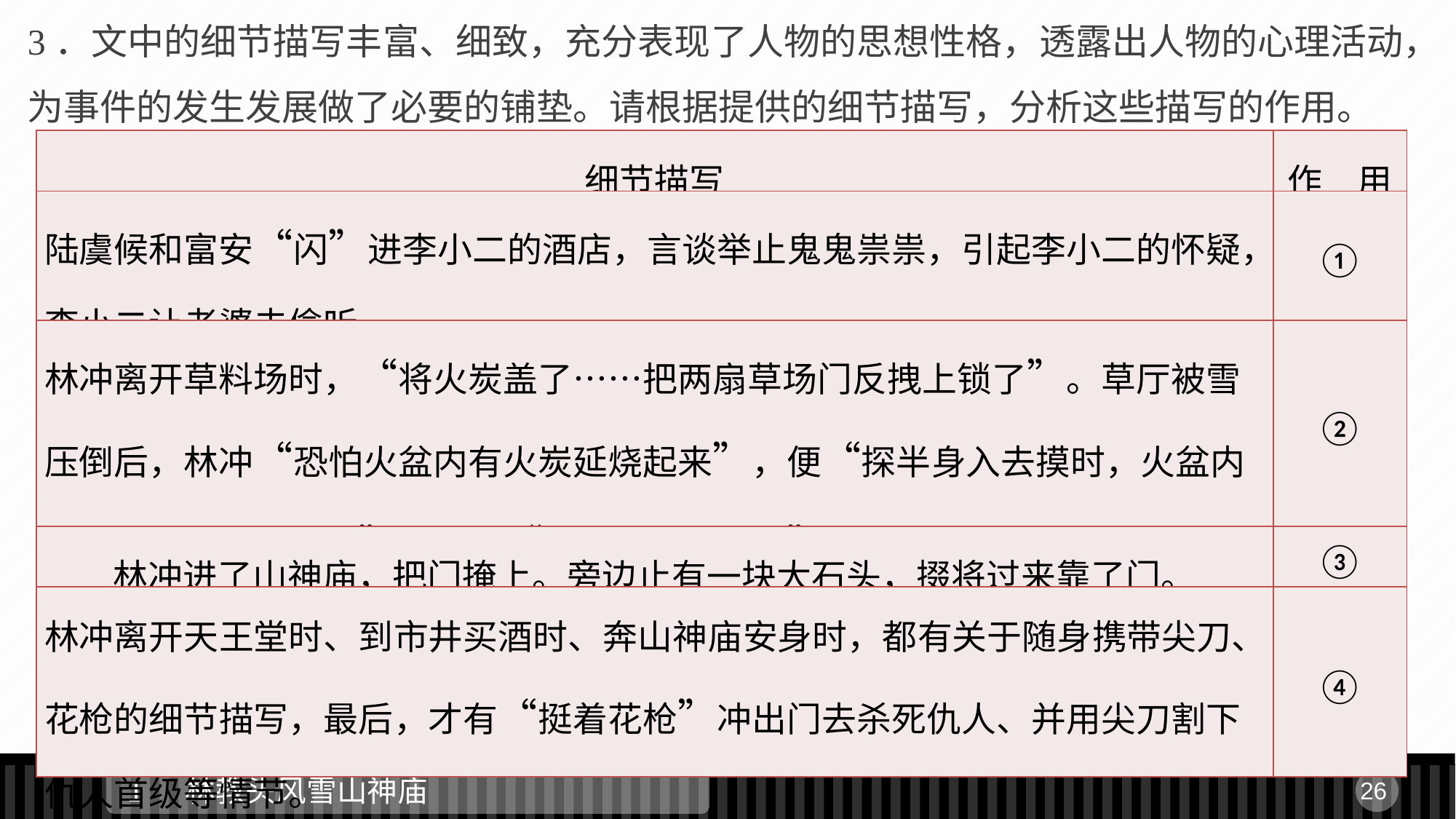

3．文中的细节描写丰富、细致，充分表现了人物的思想性格，透露出人物的心理活动，为事件的发生发展做了必要的铺垫。请根据提供的细节描写，分析这些描写的作用。
| 细节描写 | 作　用 |
| --- | --- |
| 陆虞候和富安“闪”进李小二的酒店，言谈举止鬼鬼祟祟，引起李小二的怀疑，李小二让老婆去偷听。 | ① |
| 林冲离开草料场时，“将火炭盖了……把两扇草场门反拽上锁了”。草厅被雪压倒后，林冲“恐怕火盆内有火炭延烧起来”，便“探半身入去摸时，火盆内火种都被雪水浸灭了”，这才“把门拽上，锁了”，到山神庙里去安身。 | ② |
| 林冲进了山神庙，把门掩上。旁边止有一块大石头，掇将过来靠了门。 | ③ |
| 林冲离开天王堂时、到市井买酒时、奔山神庙安身时，都有关于随身携带尖刀、花枪的细节描写，最后，才有“挺着花枪”冲出门去杀死仇人、并用尖刀割下仇人首级等情节。 | ④ |